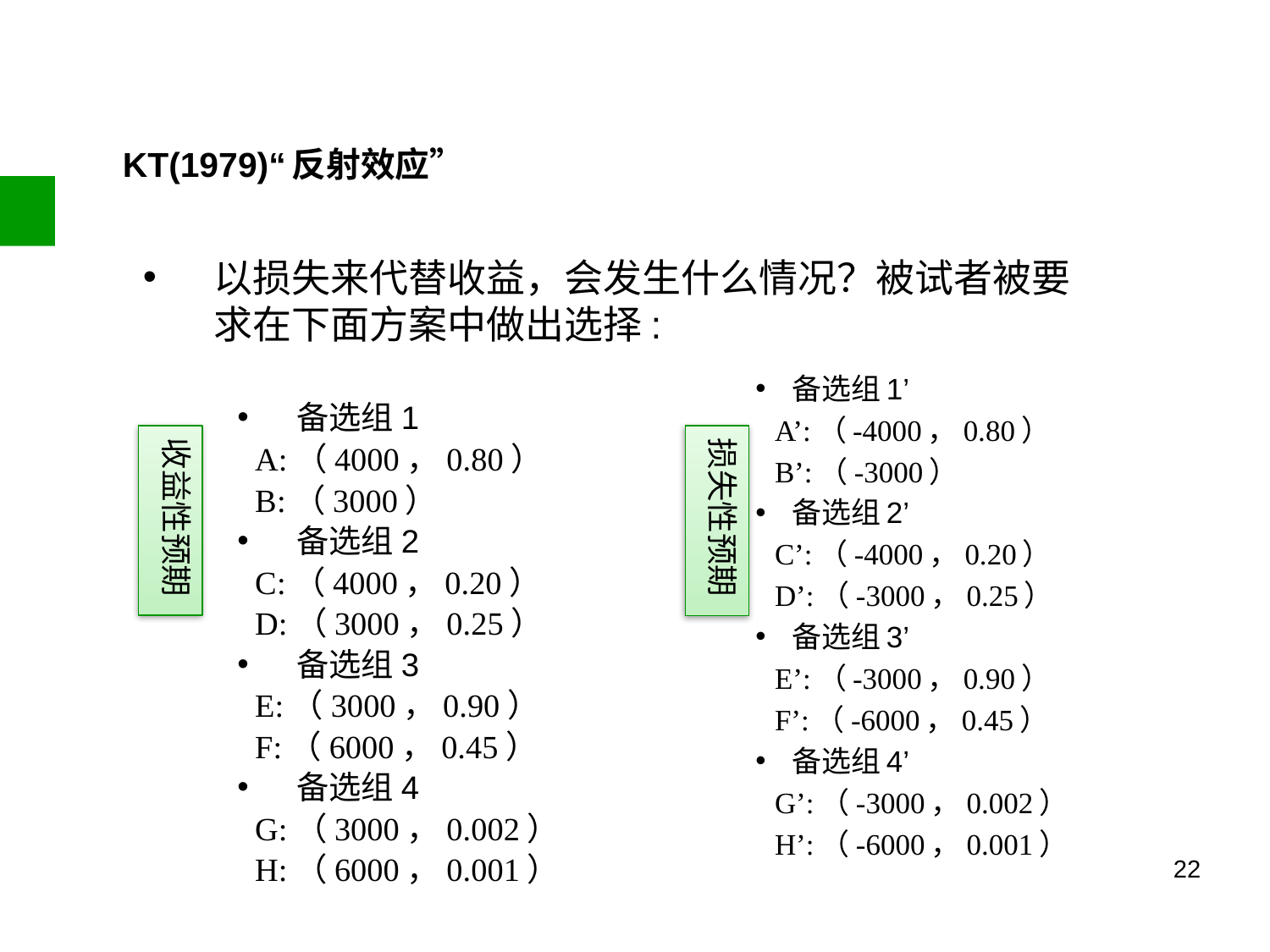

# KT(1979)“反射效应”

以损失来代替收益，会发生什么情况？被试者被要求在下面方案中做出选择:

备选组1
A:（4000，0.80）
B:（3000）
备选组2
C:（4000，0.20）
D:（3000，0.25）
备选组3
E:（3000，0.90）
F:（6000，0.45）
备选组4
G:（3000，0.002）
H:（6000，0.001）

备选组1’
A’:（-4000，0.80）
B’:（-3000）
备选组2’
C’:（-4000，0.20）
D’:（-3000，0.25）
备选组3’
E’:（-3000，0.90）
F’:（-6000，0.45）
备选组4’
G’:（-3000，0.002）
H’:（-6000，0.001）

收益性预期
损失性预期